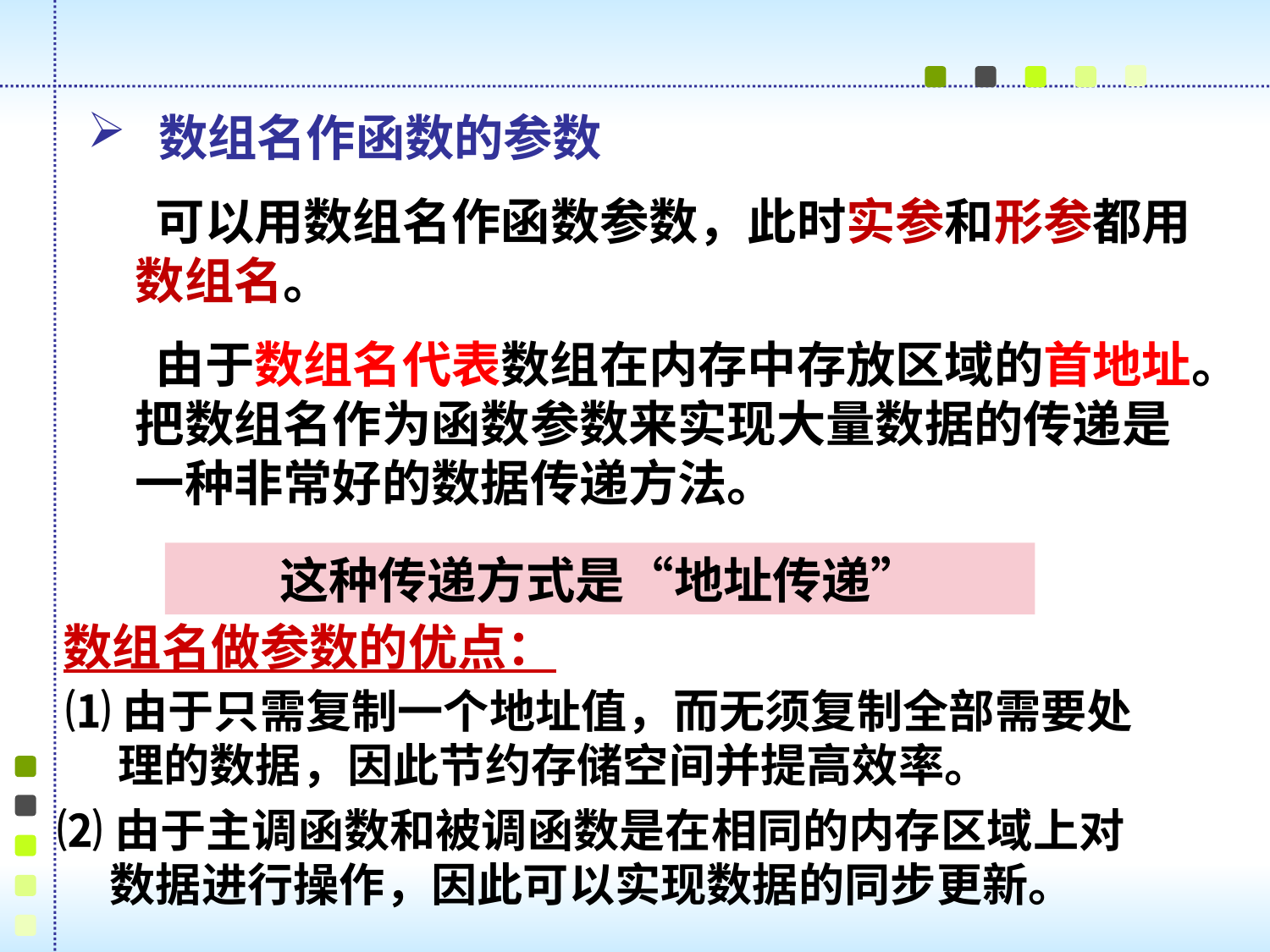

数组名作函数的参数
     可以用数组名作函数参数，此时实参和形参都用数组名。
     由于数组名代表数组在内存中存放区域的首地址。把数组名作为函数参数来实现大量数据的传递是一种非常好的数据传递方法。
这种传递方式是“地址传递”
数组名做参数的优点：
⑴由于只需复制一个地址值，而无须复制全部需要处
    理的数据，因此节约存储空间并提高效率。
⑵由于主调函数和被调函数是在相同的内存区域上对
    数据进行操作，因此可以实现数据的同步更新。